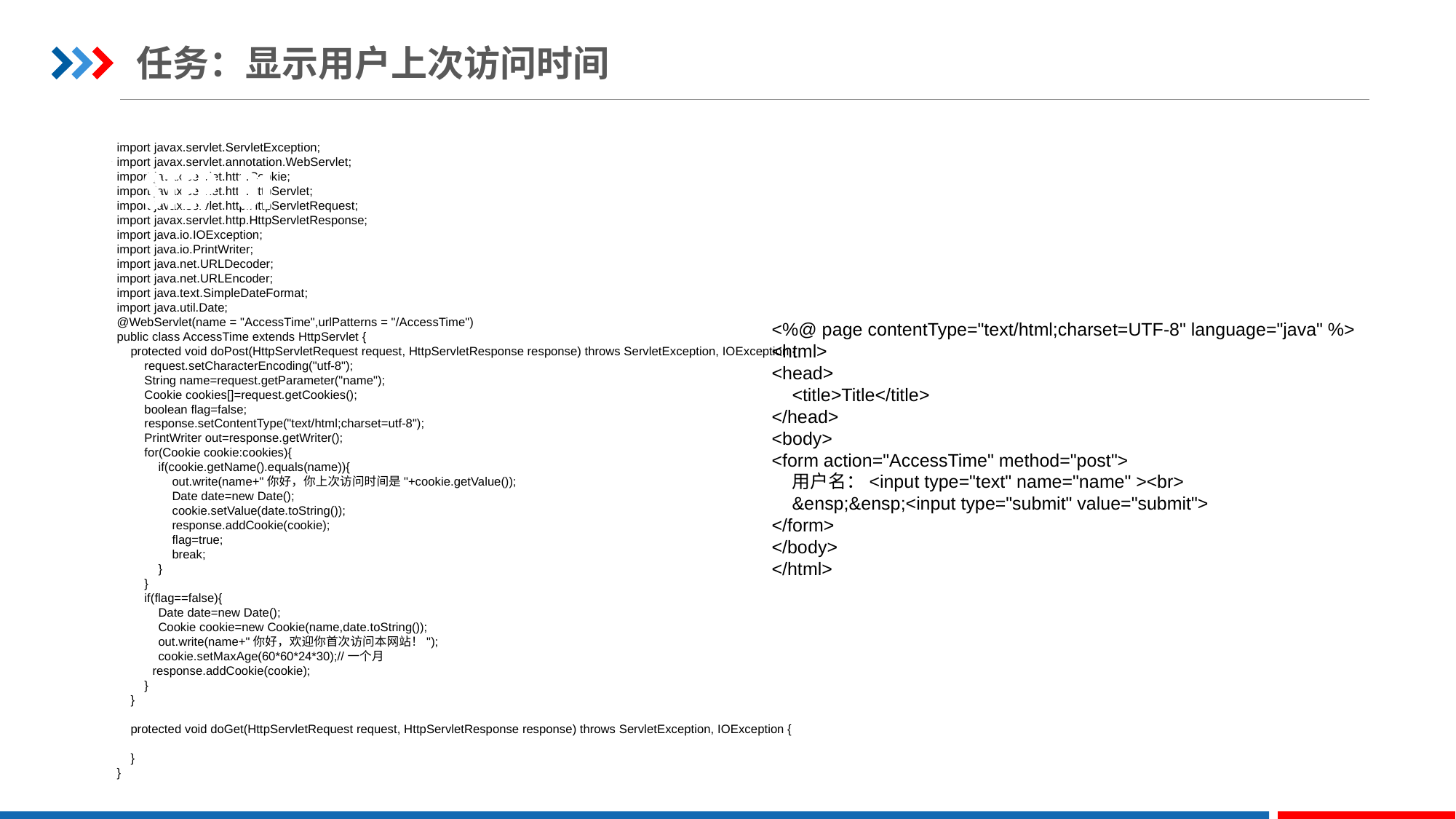

任务：显示用户上次访问时间
import javax.servlet.ServletException;
import javax.servlet.annotation.WebServlet;
import javax.servlet.http.Cookie;
import javax.servlet.http.HttpServlet;
import javax.servlet.http.HttpServletRequest;
import javax.servlet.http.HttpServletResponse;
import java.io.IOException;
import java.io.PrintWriter;
import java.net.URLDecoder;
import java.net.URLEncoder;
import java.text.SimpleDateFormat;
import java.util.Date;
@WebServlet(name = "AccessTime",urlPatterns = "/AccessTime")
public class AccessTime extends HttpServlet {
    protected void doPost(HttpServletRequest request, HttpServletResponse response) throws ServletException, IOException {
        request.setCharacterEncoding("utf-8");
        String name=request.getParameter("name");
        Cookie cookies[]=request.getCookies();
        boolean flag=false;
        response.setContentType("text/html;charset=utf-8");
        PrintWriter out=response.getWriter();
        for(Cookie cookie:cookies){
            if(cookie.getName().equals(name)){
                out.write(name+"你好，你上次访问时间是"+cookie.getValue());
                Date date=new Date();
                cookie.setValue(date.toString());
                response.addCookie(cookie);
                flag=true;
                break;
            }
        }
        if(flag==false){
            Date date=new Date();
            Cookie cookie=new Cookie(name,date.toString());
            out.write(name+"你好，欢迎你首次访问本网站！");
            cookie.setMaxAge(60*60*24*30);//一个月
            response.addCookie(cookie);
        }
    }
    protected void doGet(HttpServletRequest request, HttpServletResponse response) throws ServletException, IOException {
    }
}
STEP  01
<%@ page contentType="text/html;charset=UTF-8" language="java" %>
<html>
<head>
    <title>Title</title>
</head>
<body>
<form action="AccessTime" method="post">
    用户名：<input type="text" name="name" ><br>
    &ensp;&ensp;<input type="submit" value="submit">
</form>
</body>
</html>